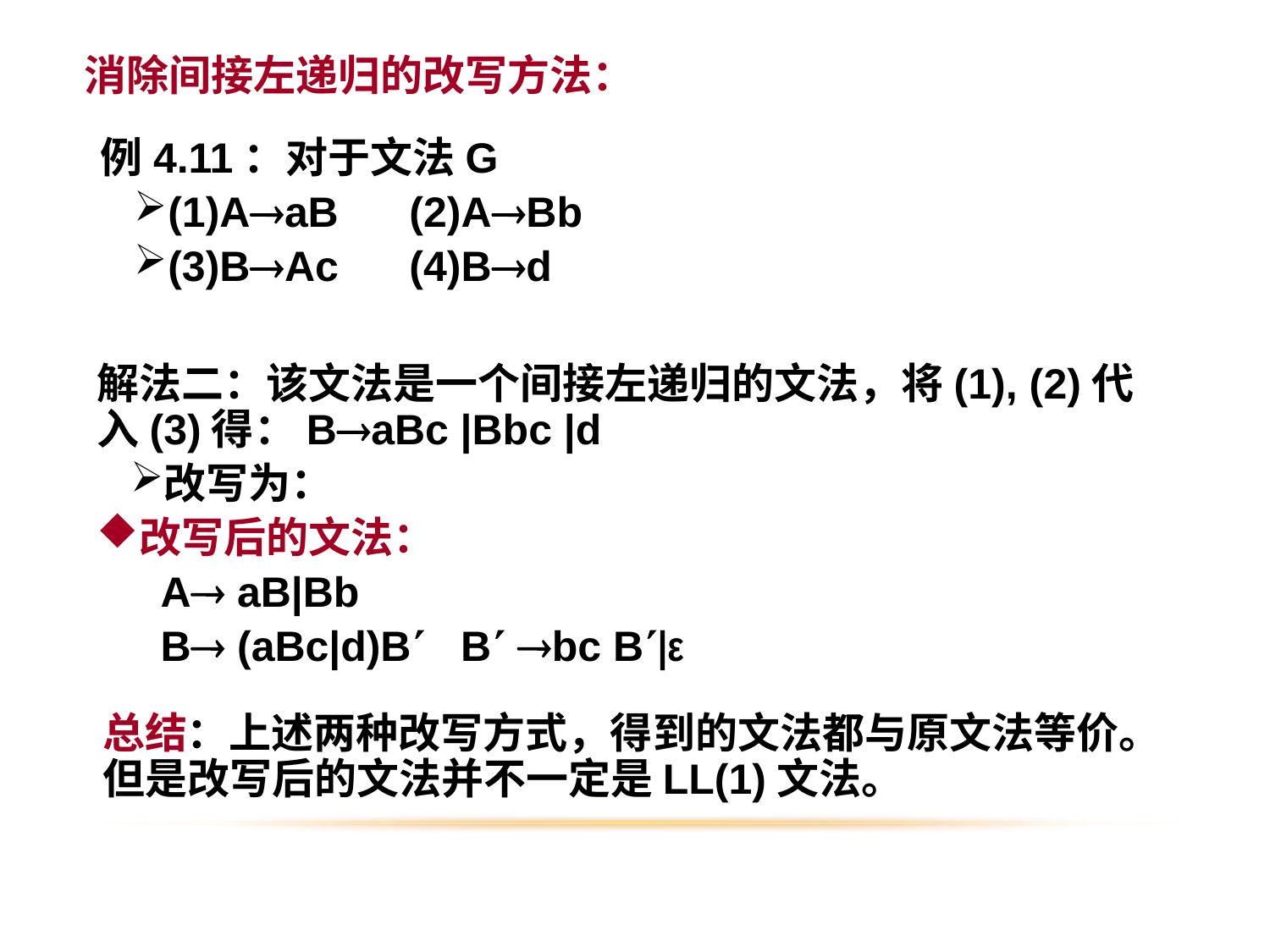

消除间接左递归的改写方法：
例4.11：对于文法G
(1)A→aB      (2)A→Bb
(3)B→Ac      (4)B→d
解法二：该文法是一个间接左递归的文法，将(1), (2)代入(3)得：B→aBc |Bbc |d
改写为：
改写后的文法：
A→ aB|Bb
B→ (aBc|d)B′   B′ →bc B′|ε
总结：上述两种改写方式，得到的文法都与原文法等价。但是改写后的文法并不一定是LL(1)文法。
15